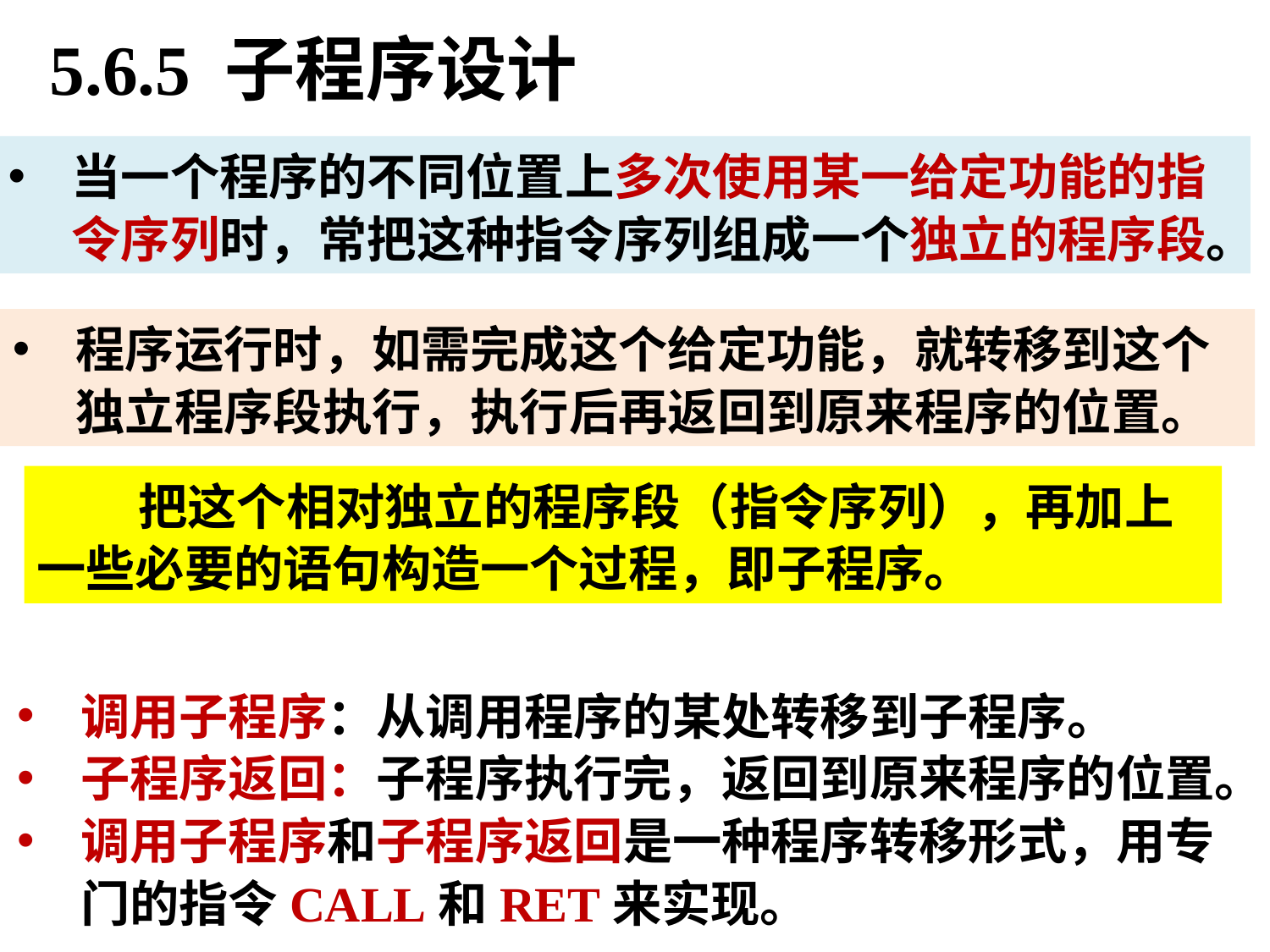

5.6.5 子程序设计
当一个程序的不同位置上多次使用某一给定功能的指令序列时，常把这种指令序列组成一个独立的程序段。
程序运行时，如需完成这个给定功能，就转移到这个独立程序段执行，执行后再返回到原来程序的位置。
        把这个相对独立的程序段（指令序列），再加上一些必要的语句构造一个过程，即子程序。
调用子程序：从调用程序的某处转移到子程序。
子程序返回：子程序执行完，返回到原来程序的位置。
调用子程序和子程序返回是一种程序转移形式，用专门的指令CALL和RET来实现。
102